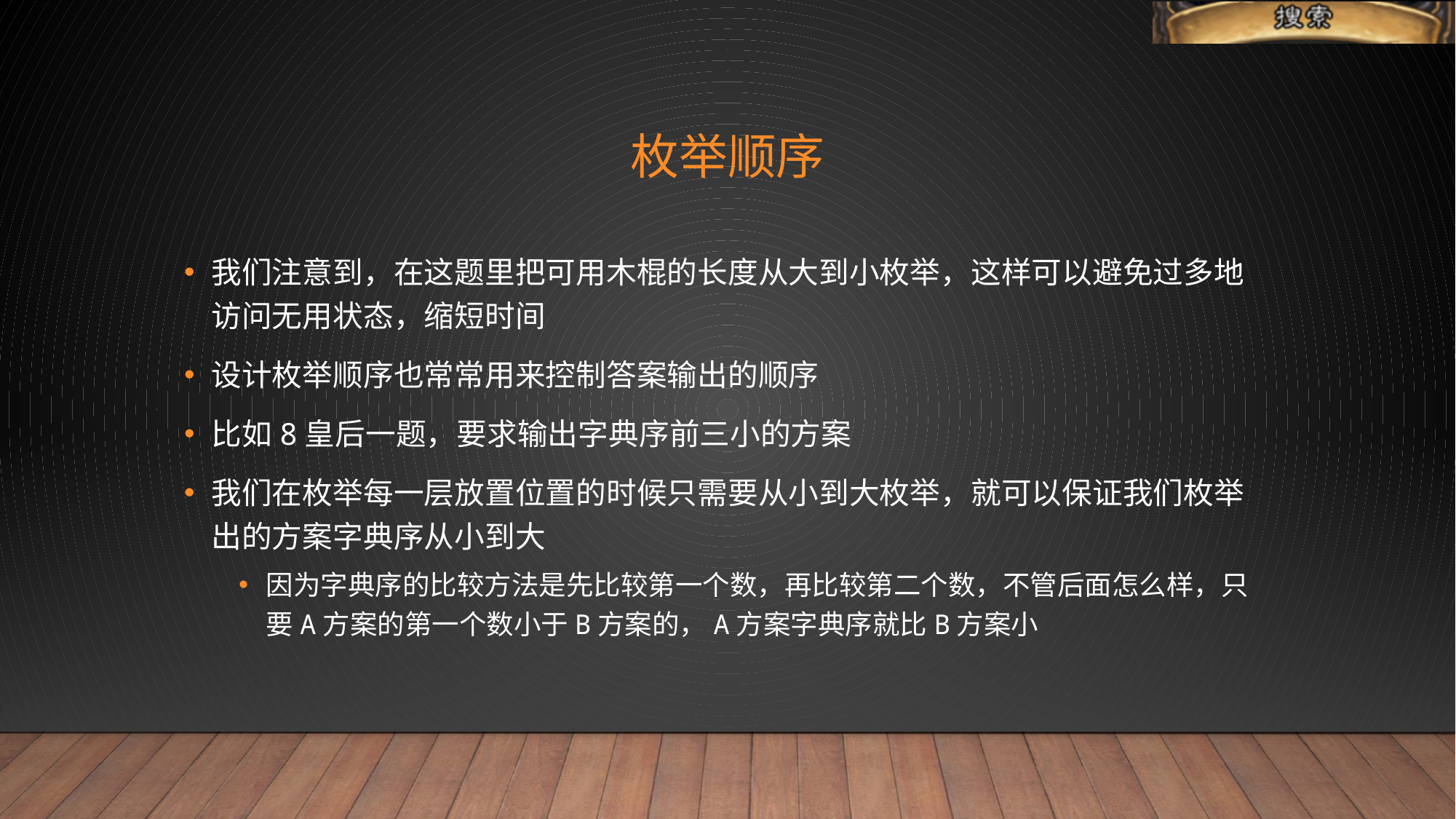

# 枚举顺序
我们注意到，在这题里把可用木棍的长度从大到小枚举，这样可以避免过多地访问无用状态，缩短时间
设计枚举顺序也常常用来控制答案输出的顺序
比如8皇后一题，要求输出字典序前三小的方案
我们在枚举每一层放置位置的时候只需要从小到大枚举，就可以保证我们枚举出的方案字典序从小到大
因为字典序的比较方法是先比较第一个数，再比较第二个数，不管后面怎么样，只要A方案的第一个数小于B方案的，A方案字典序就比B方案小